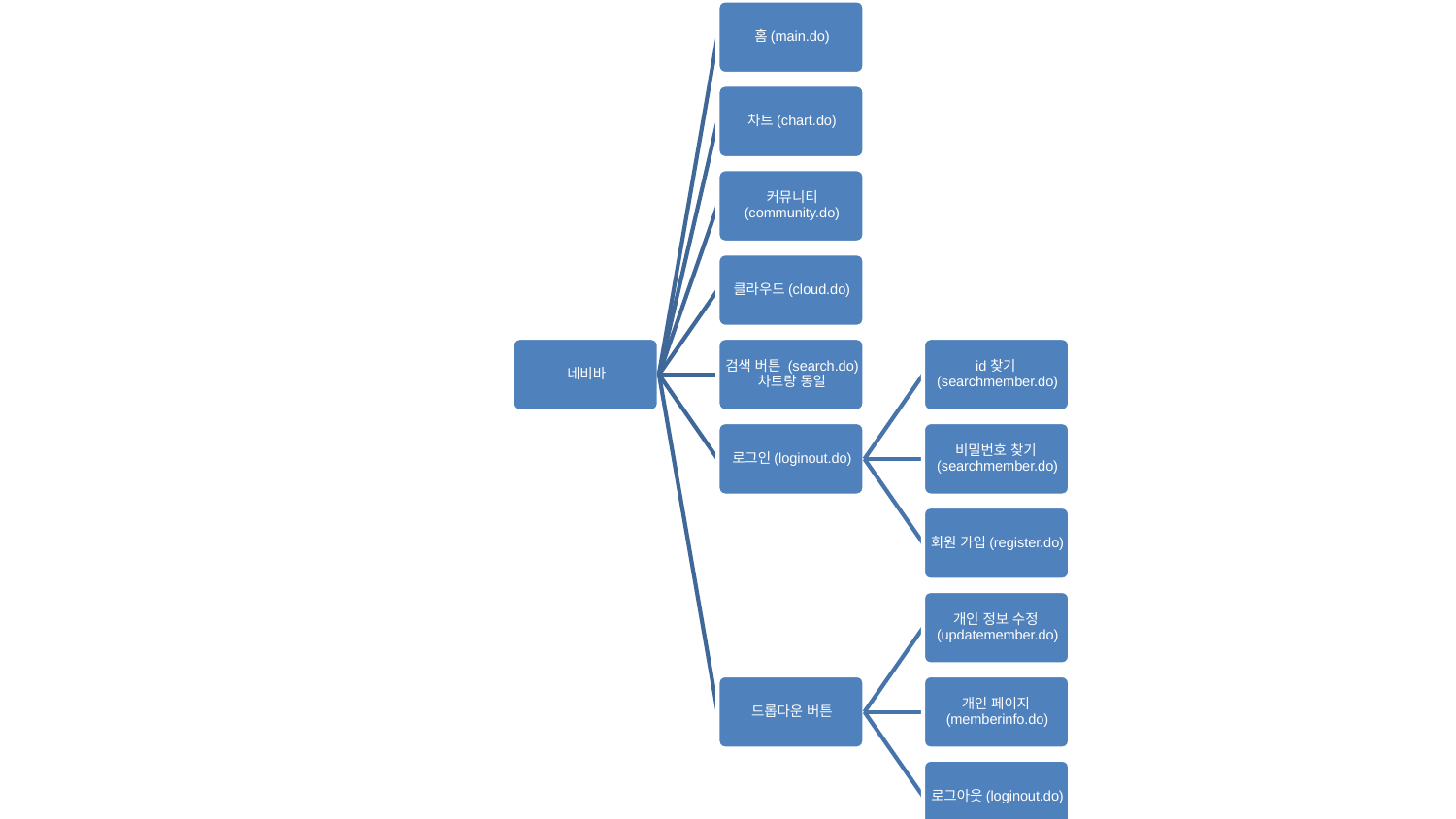

네비바

홈(main.do)

차트(chart.do)

커뮤니티 (community.do)

클라우드(cloud.do)

검색 버튼 (search.do) 차트랑 동일

로그인(loginout.do)

id찾기(searchmember.do)

비밀번호 찾기(searchmember.do)

회원 가입(register.do)

드롭다운 버튼

개인 정보 수정(updatemember.do)

개인 페이지(memberinfo.do)

로그아웃(loginout.do)